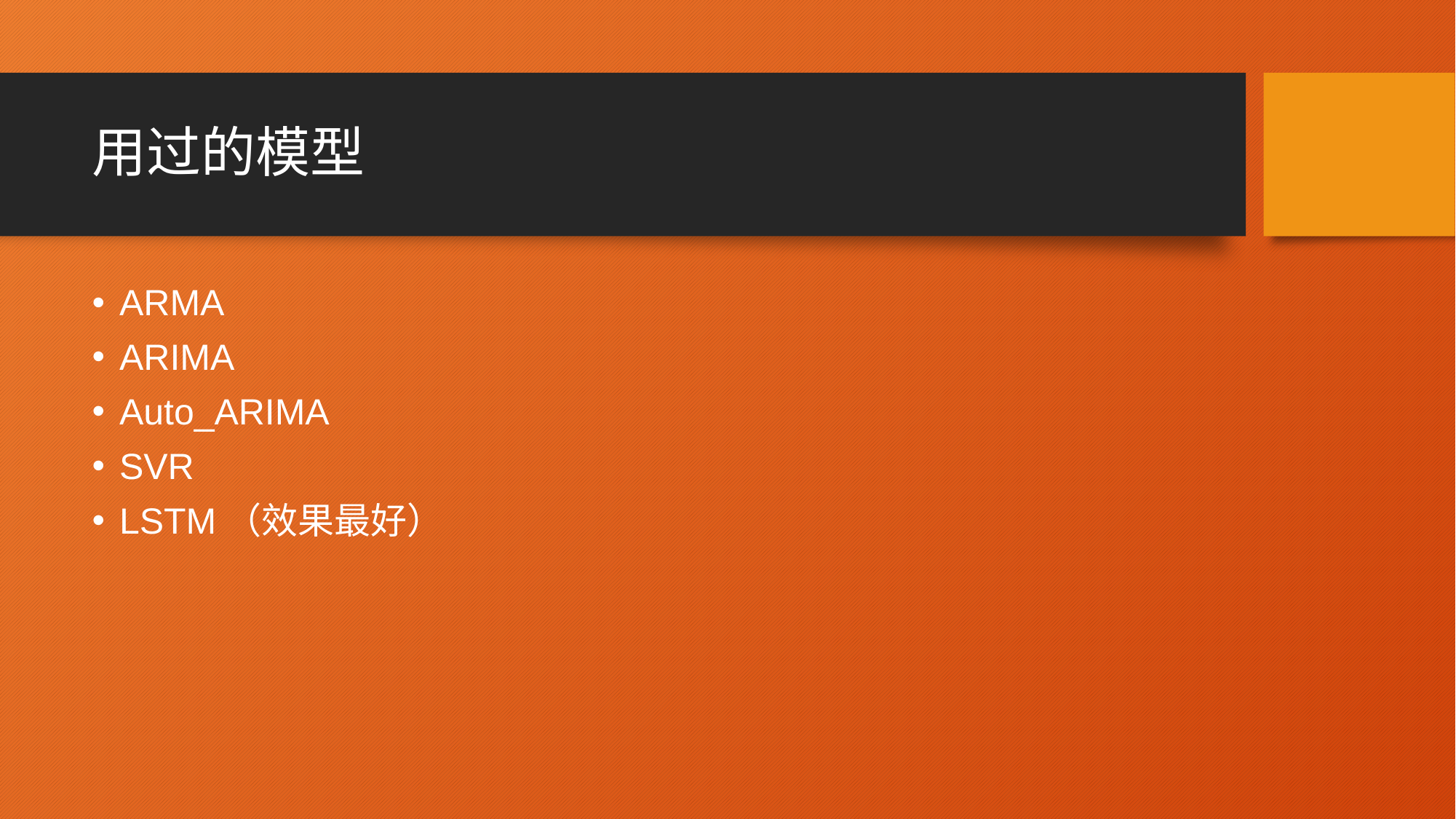

# 用过的模型
ARMA
ARIMA
Auto_ARIMA
SVR
LSTM（效果最好）